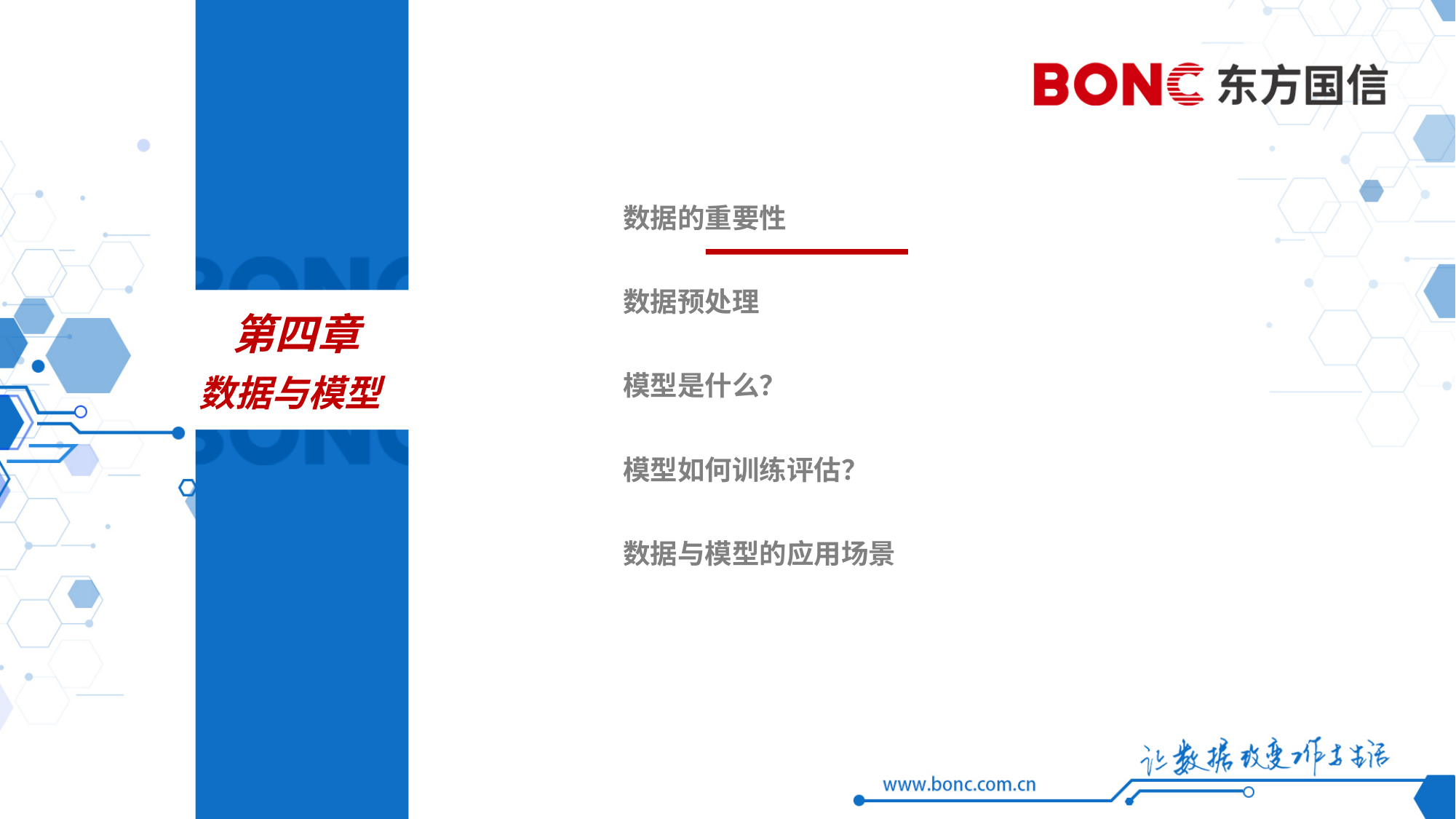

数据的重要性

数据预处理
第四章
模型是什么？
数据与模型
模型如何训练评估？
数据与模型的应用场景